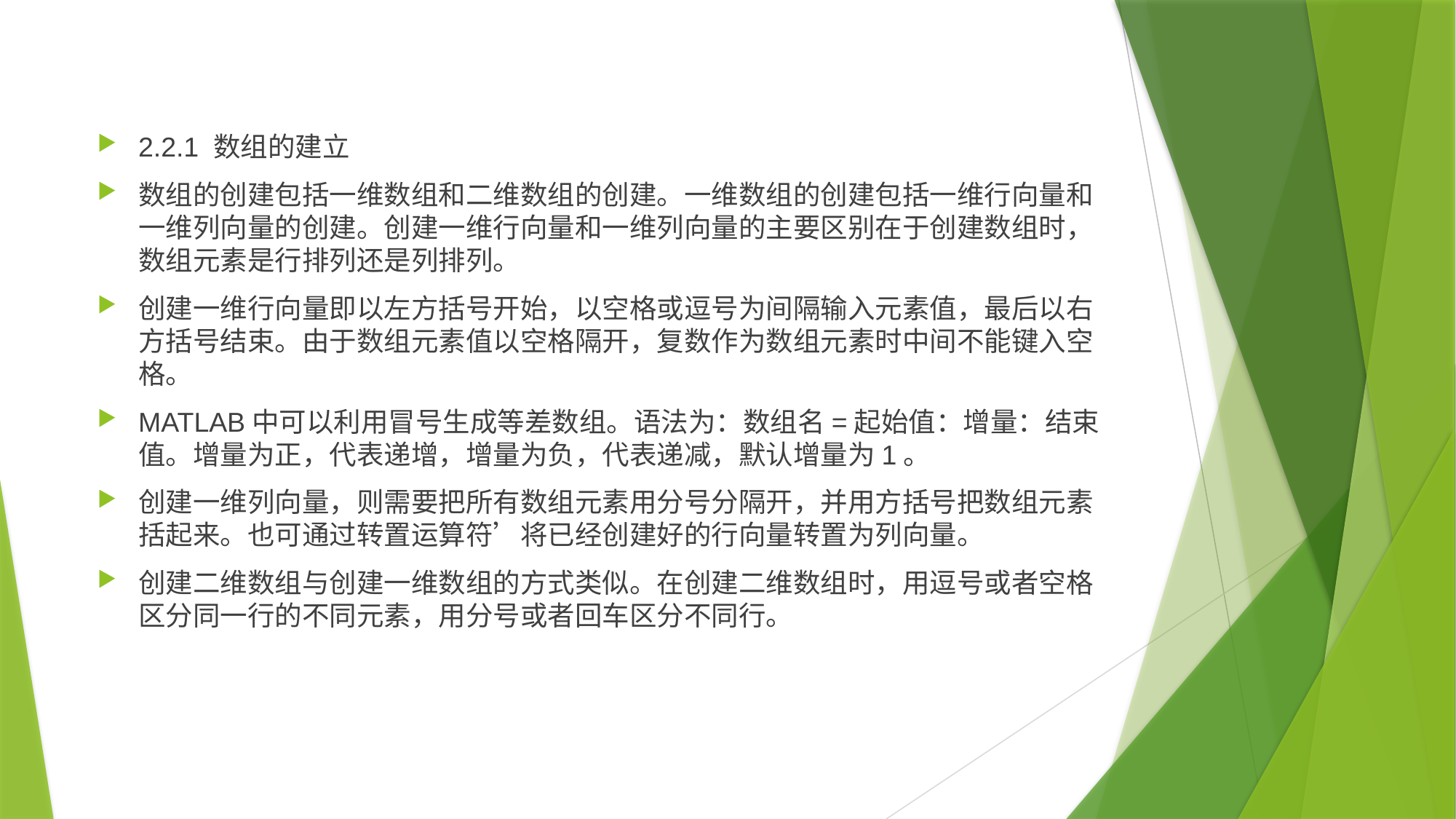

2.2.1 数组的建立
数组的创建包括一维数组和二维数组的创建。一维数组的创建包括一维行向量和一维列向量的创建。创建一维行向量和一维列向量的主要区别在于创建数组时，数组元素是行排列还是列排列。
创建一维行向量即以左方括号开始，以空格或逗号为间隔输入元素值，最后以右方括号结束。由于数组元素值以空格隔开，复数作为数组元素时中间不能键入空格。
MATLAB中可以利用冒号生成等差数组。语法为：数组名=起始值：增量：结束值。增量为正，代表递增，增量为负，代表递减，默认增量为1。
创建一维列向量，则需要把所有数组元素用分号分隔开，并用方括号把数组元素括起来。也可通过转置运算符’将已经创建好的行向量转置为列向量。
创建二维数组与创建一维数组的方式类似。在创建二维数组时，用逗号或者空格区分同一行的不同元素，用分号或者回车区分不同行。